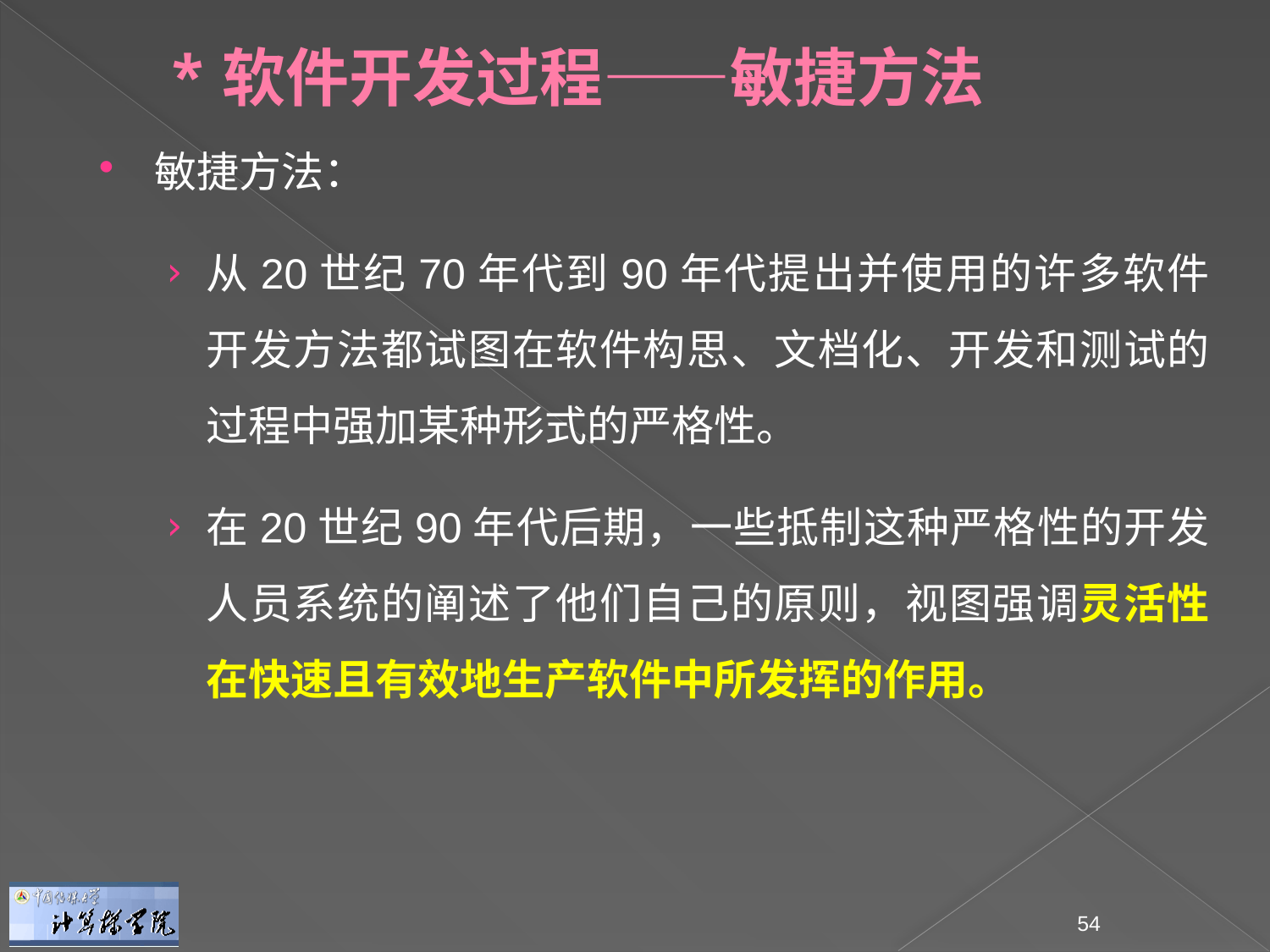

*软件开发过程——敏捷方法
敏捷方法：
从20世纪70年代到90年代提出并使用的许多软件开发方法都试图在软件构思、文档化、开发和测试的过程中强加某种形式的严格性。
在20世纪90年代后期，一些抵制这种严格性的开发人员系统的阐述了他们自己的原则，视图强调灵活性在快速且有效地生产软件中所发挥的作用。
54